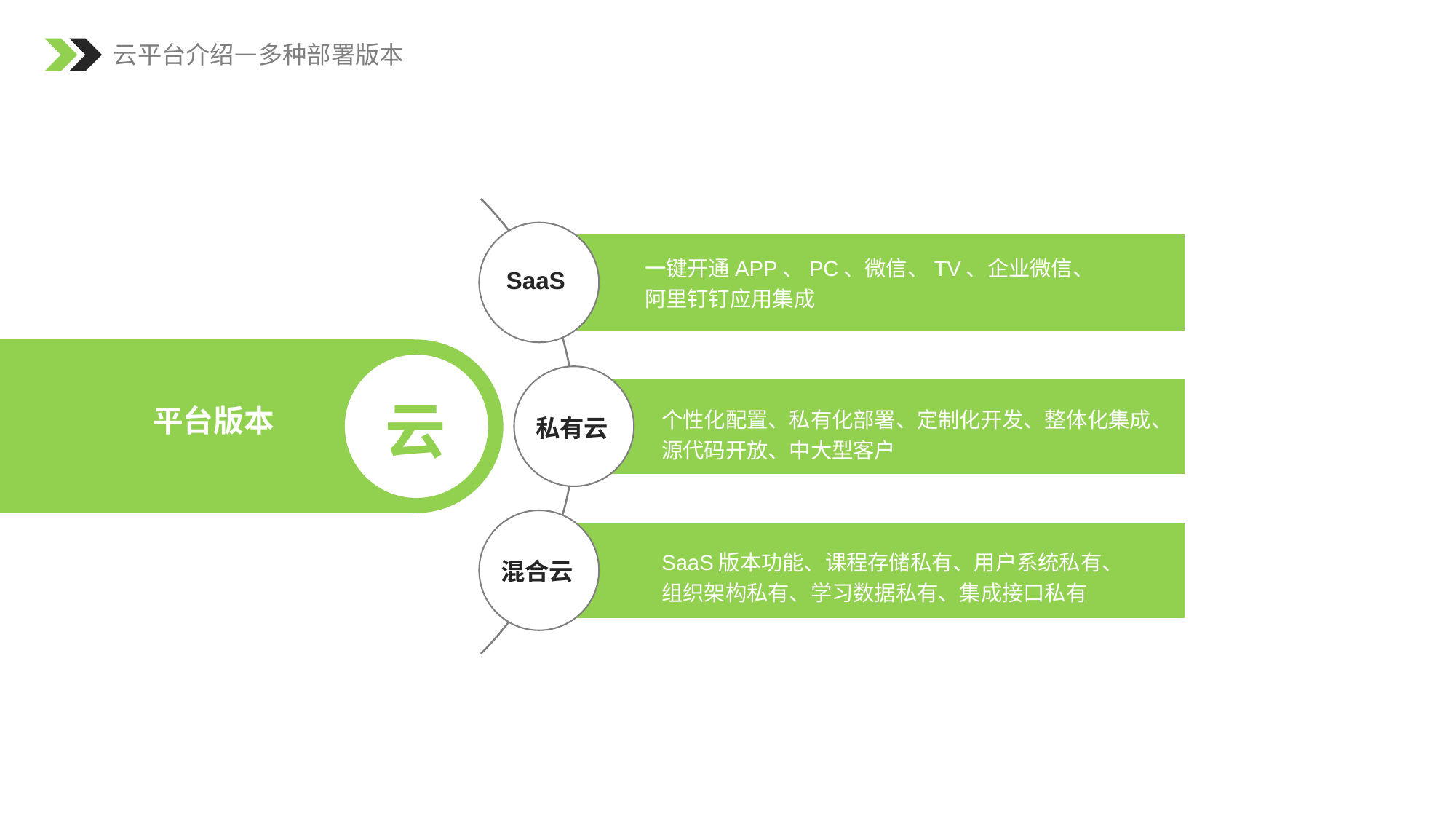

云平台介绍—多种部署版本

一键开通APP、PC、微信、TV、企业微信、
阿里钉钉应用集成
SaaS

云
平台版本
个性化配置、私有化部署、定制化开发、整体化集成、
源代码开放、中大型客户

SaaS版本功能、课程存储私有、用户系统私有、
组织架构私有、学习数据私有、集成接口私有
	私有云

混合云